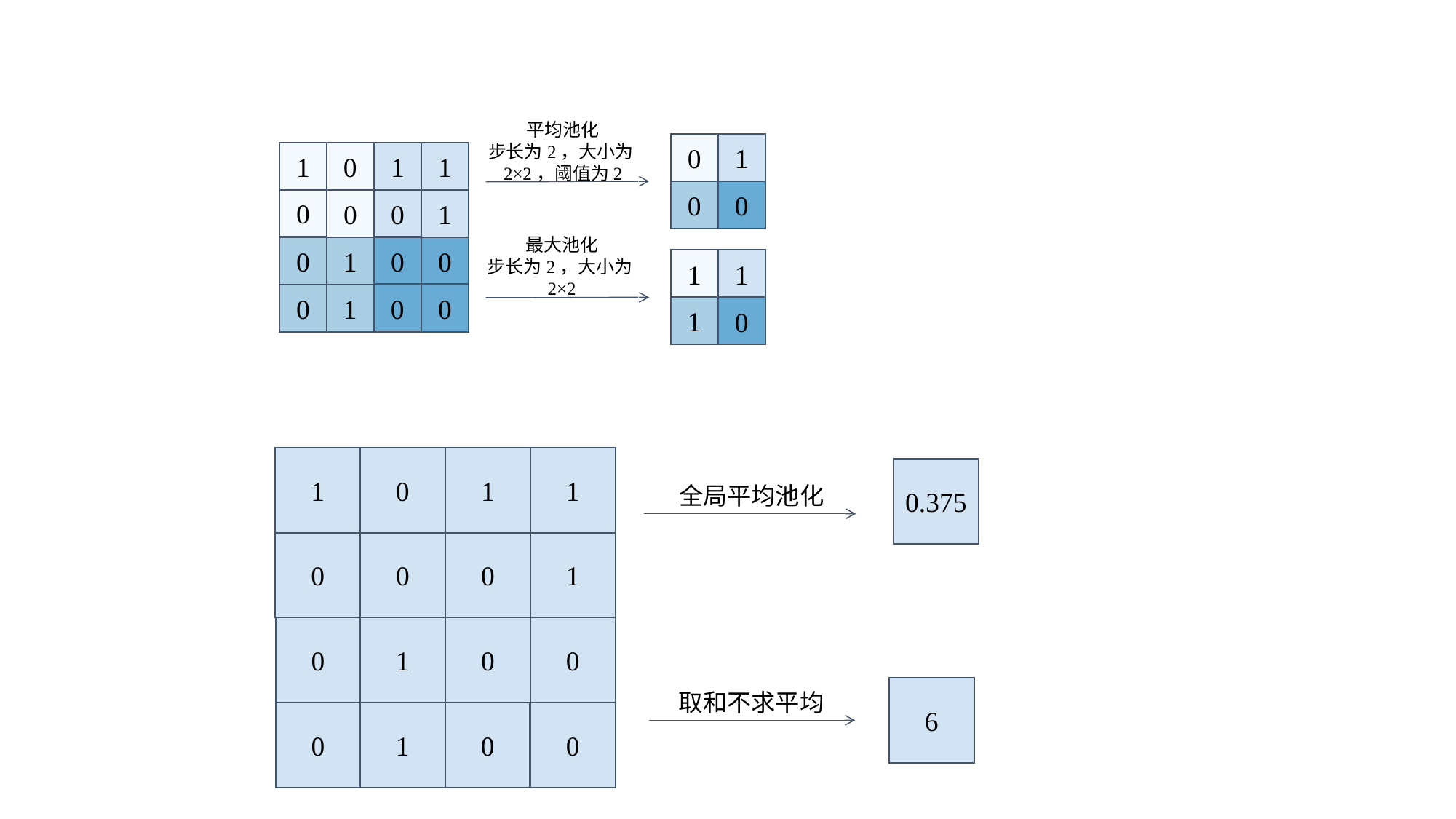

平均池化
步长为2，大小为2×2，阈值为2
0
1
1
0
1
1
0
0
0
0
0
1
最大池化
步长为2，大小为2×2
0
0
0
1
1
1
0
0
1
0
1
0
1
0
1
0
0
0
0
0
1
1
1
0
0
0
1
0
0.375
全局平均池化
6
取和不求平均